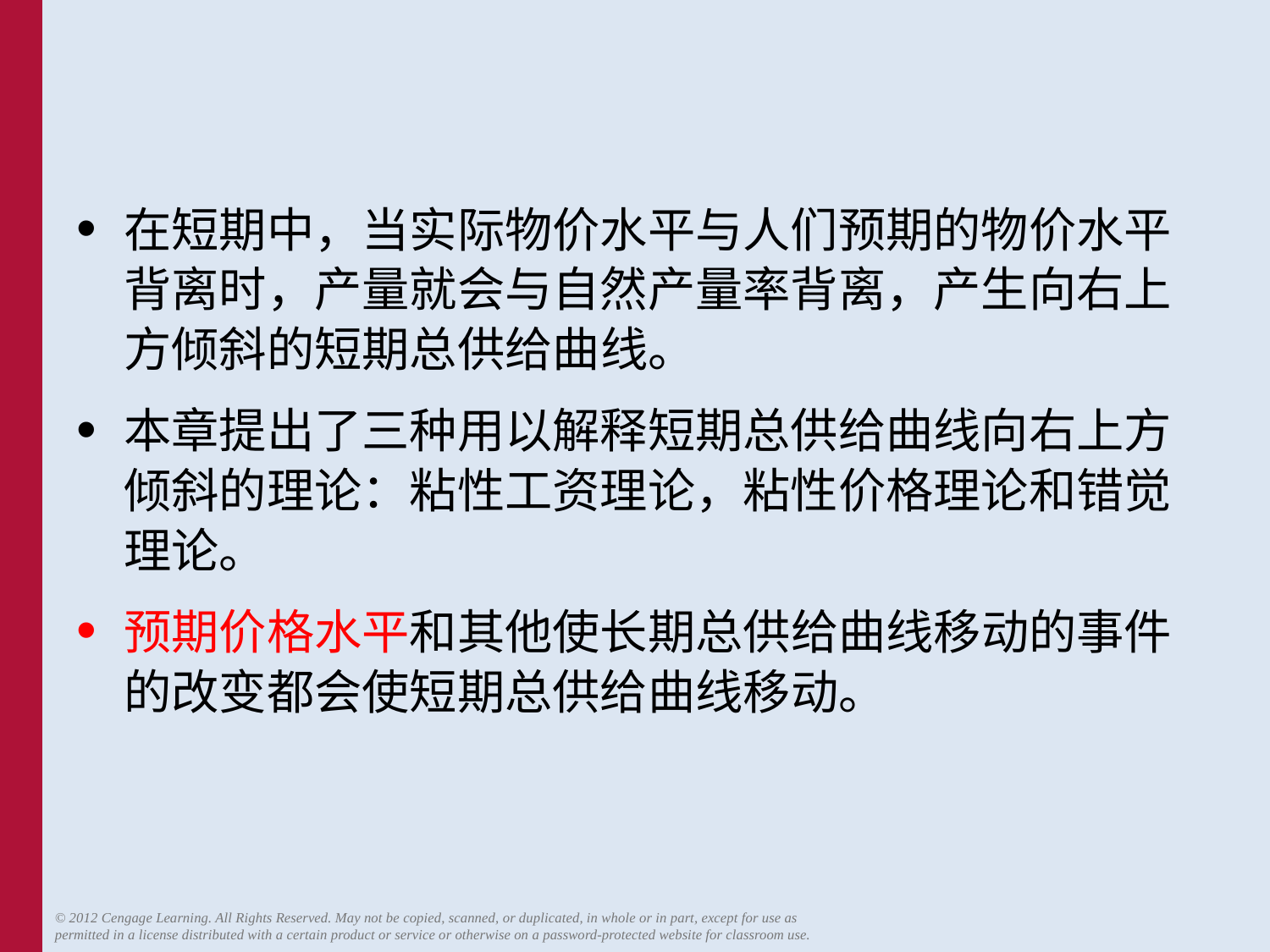

#
在短期中，当实际物价水平与人们预期的物价水平背离时，产量就会与自然产量率背离，产生向右上方倾斜的短期总供给曲线。
本章提出了三种用以解释短期总供给曲线向右上方倾斜的理论：粘性工资理论，粘性价格理论和错觉理论。
预期价格水平和其他使长期总供给曲线移动的事件的改变都会使短期总供给曲线移动。
© 2012 Cengage Learning. All Rights Reserved. May not be copied, scanned, or duplicated, in whole or in part, except for use as permitted in a license distributed with a certain product or service or otherwise on a password-protected website for classroom use.